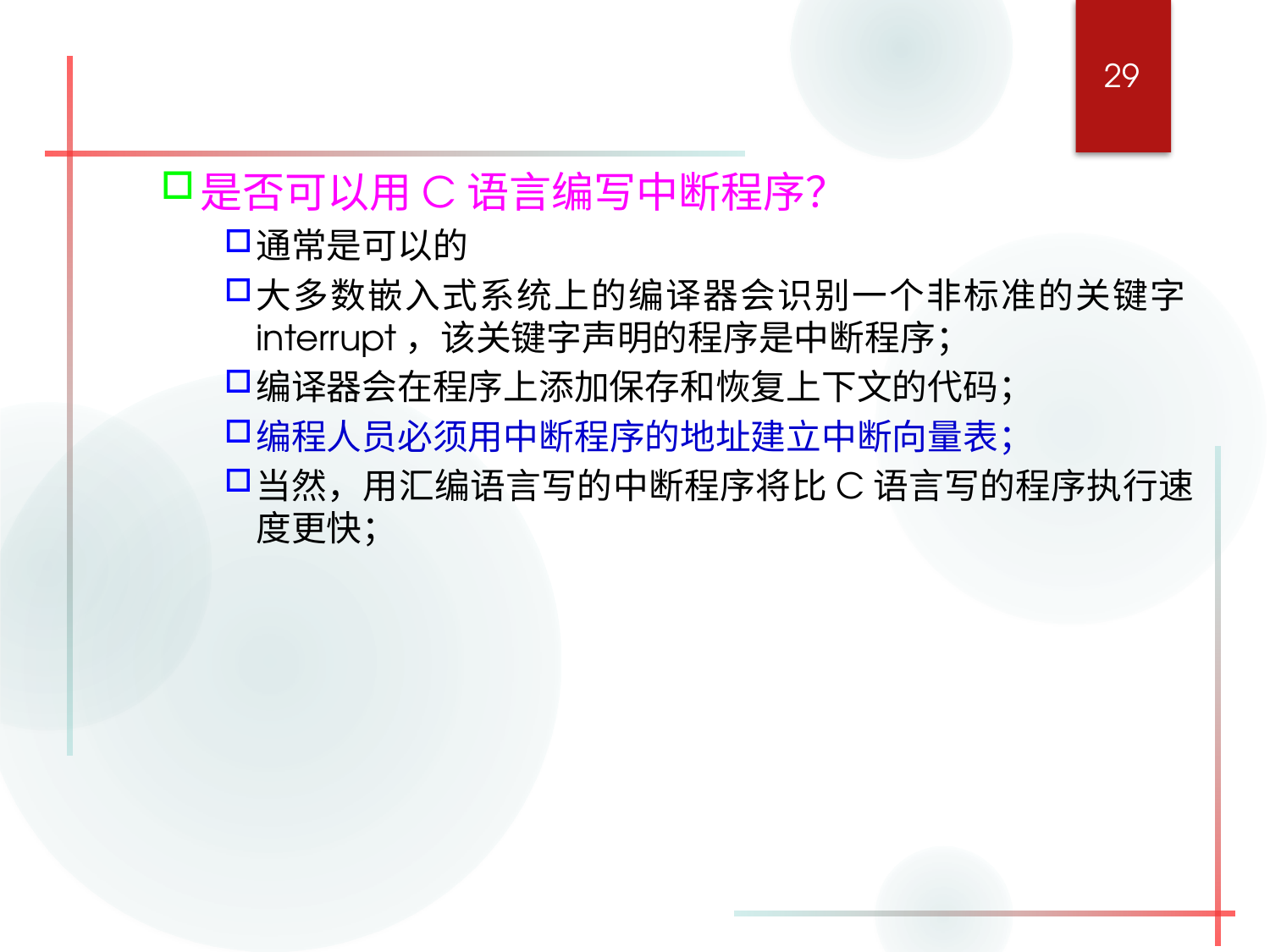

29
是否可以用C语言编写中断程序？
通常是可以的
大多数嵌入式系统上的编译器会识别一个非标准的关键字interrupt，该关键字声明的程序是中断程序；
编译器会在程序上添加保存和恢复上下文的代码；
编程人员必须用中断程序的地址建立中断向量表；
当然，用汇编语言写的中断程序将比C语言写的程序执行速度更快；